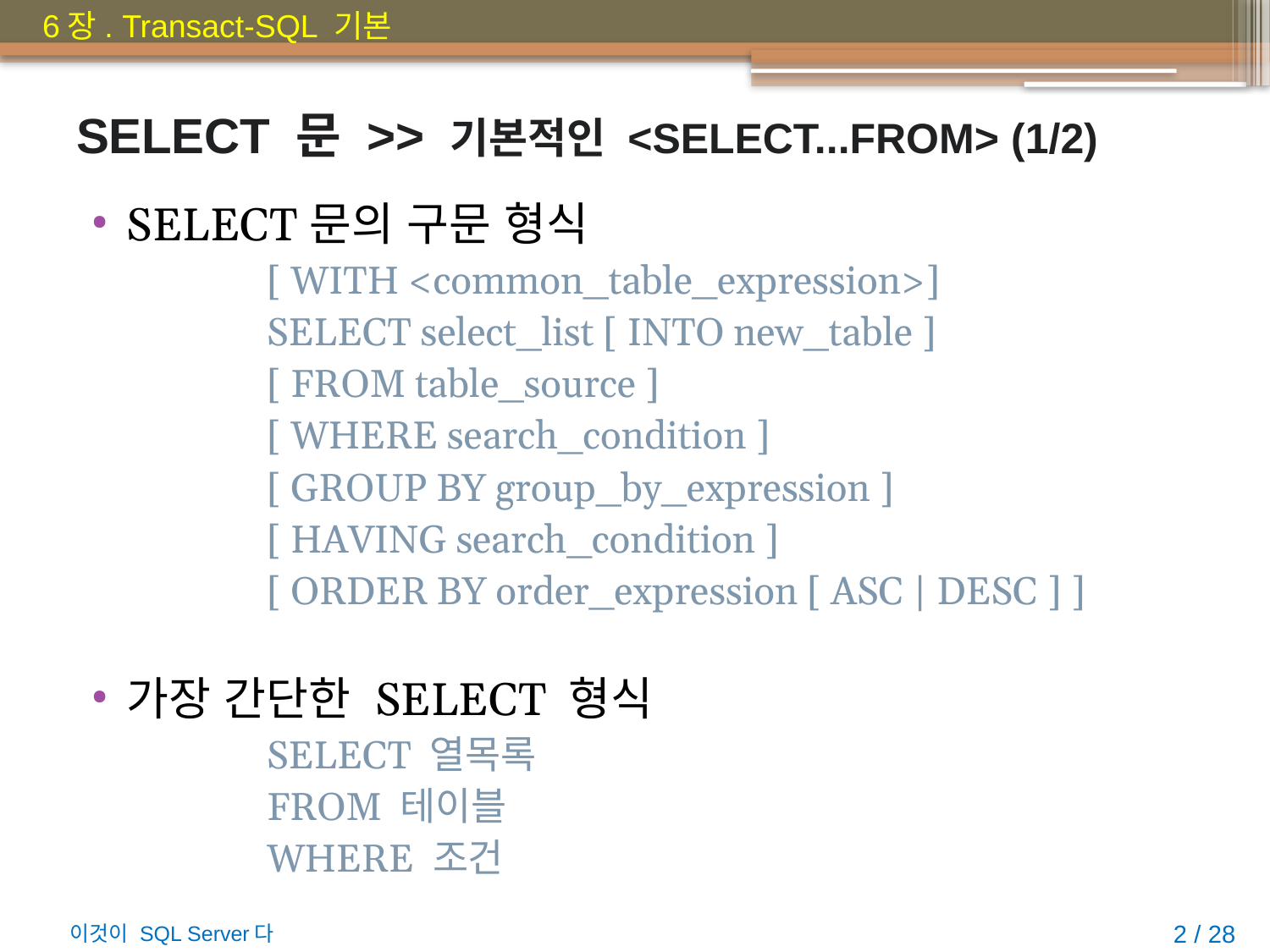

# SELECT 문 >> 기본적인 <SELECT...FROM> (1/2)
SELECT문의 구문 형식
[ WITH <common_table_expression>]
SELECT select_list [ INTO new_table ]
[ FROM table_source ]
[ WHERE search_condition ]
[ GROUP BY group_by_expression ]
[ HAVING search_condition ]
[ ORDER BY order_expression [ ASC | DESC ] ]

가장 간단한 SELECT 형식
SELECT 열목록
FROM 테이블
WHERE 조건